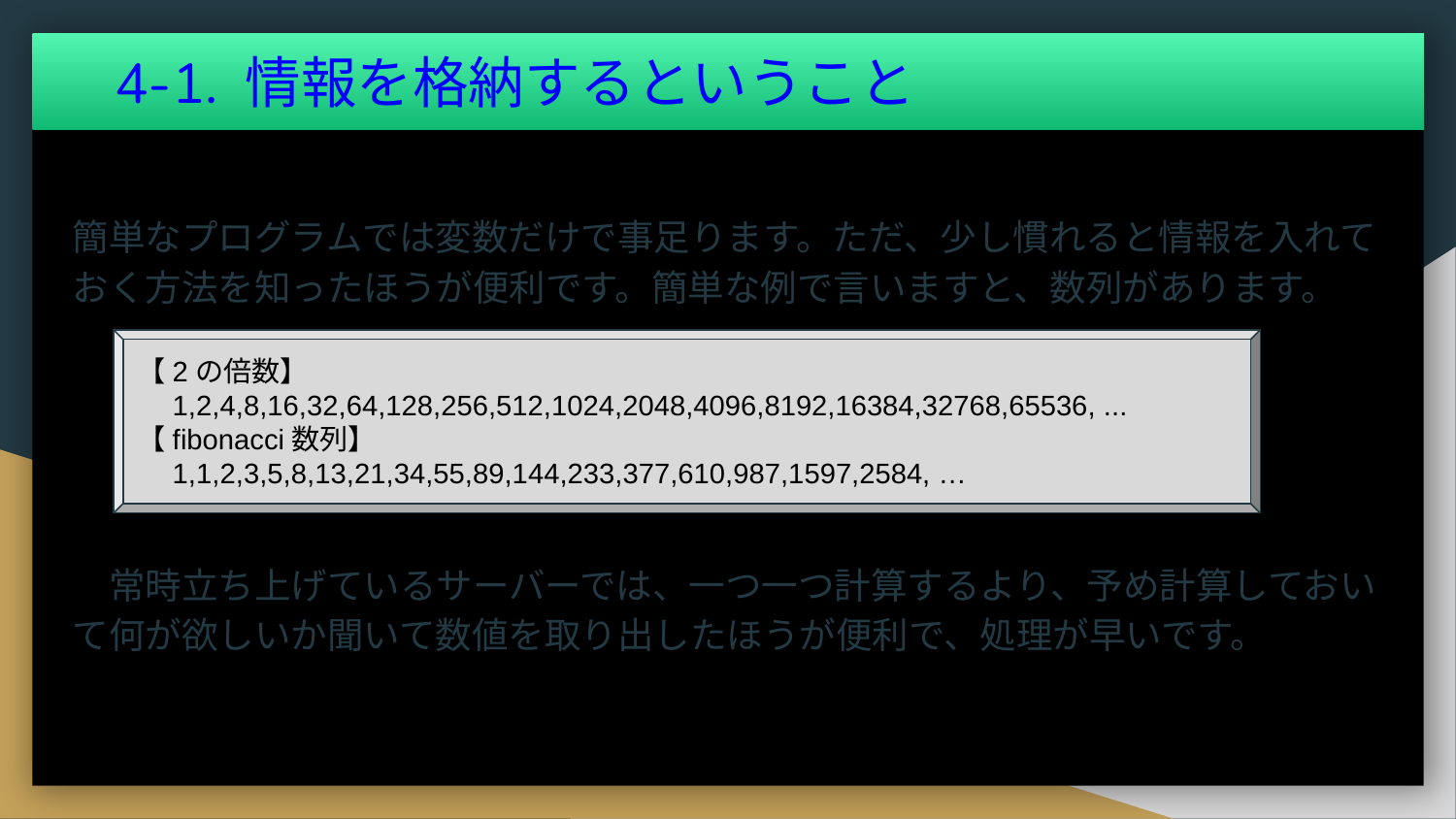

4-1. 情報を格納するということ
簡単なプログラムでは変数だけで事足ります。ただ、少し慣れると情報を入れておく方法を知ったほうが便利です。簡単な例で言いますと、数列があります。

　常時立ち上げているサーバーでは、一つ一つ計算するより、予め計算しておいて何が欲しいか聞いて数値を取り出したほうが便利で、処理が早いです。
【2の倍数】
　1,2,4,8,16,32,64,128,256,512,1024,2048,4096,8192,16384,32768,65536, ...
【fibonacci数列】
　1,1,2,3,5,8,13,21,34,55,89,144,233,377,610,987,1597,2584, …